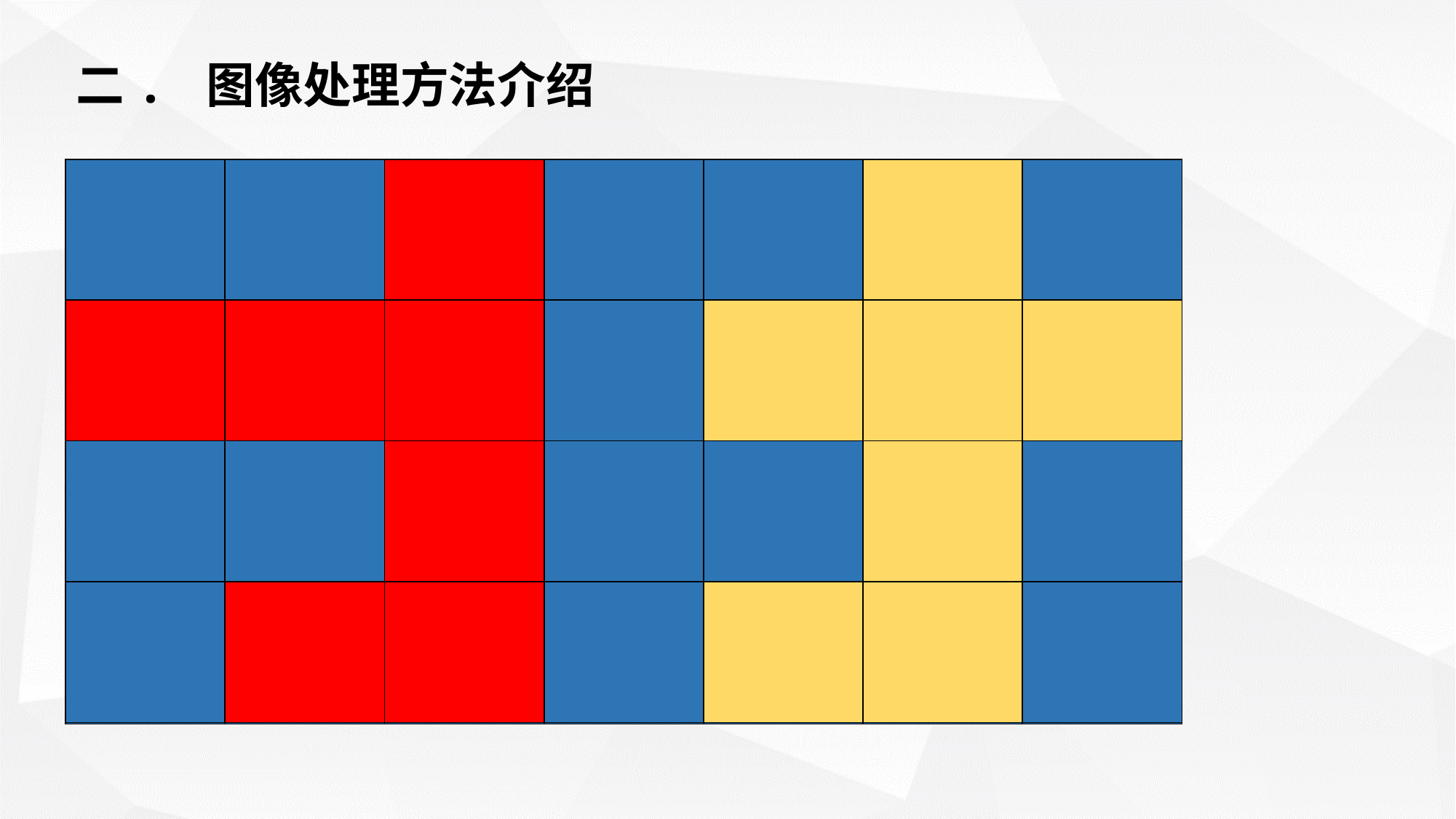

二. 图像处理方法介绍
|  |  |  |  |  |  |  |
| --- | --- | --- | --- | --- | --- | --- |
|  |  |  |  |  |  |  |
|  |  |  |  |  |  |  |
|  |  |  |  |  |  |  |
|  |  |  |  |  |  |  |
| --- | --- | --- | --- | --- | --- | --- |
|  |  |  |  |  |  |  |
|  |  |  |  |  |  |  |
|  |  |  |  |  |  |  |
1
2

1
1
2
2
1
2

1
2

2
1
1
2